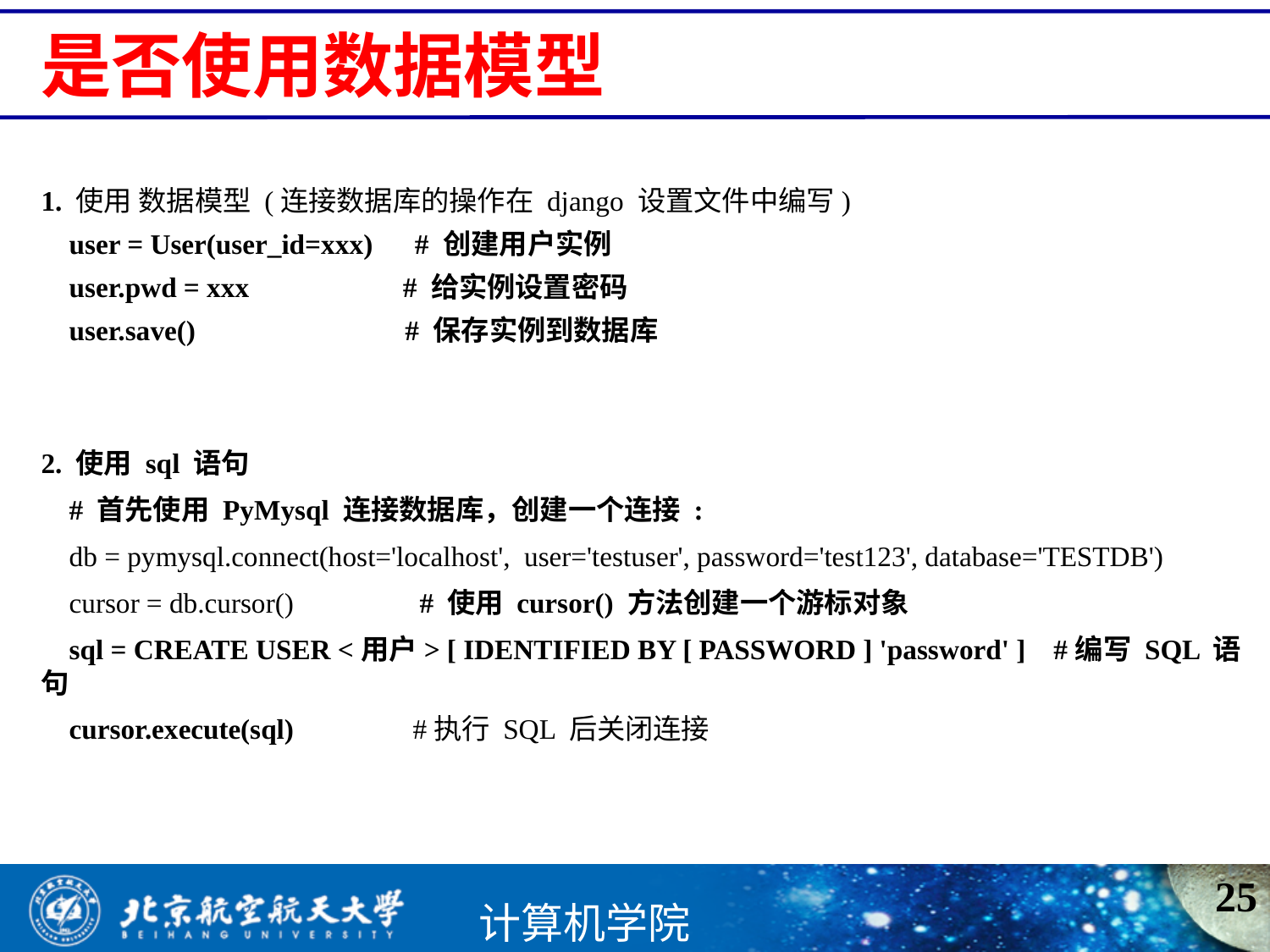

# 是否使用数据模型

1. 使用 数据模型 (连接数据库的操作在 django 设置文件中编写)
    user = User(user_id=xxx)      # 创建用户实例
    user.pwd = xxx                      # 给实例设置密码
    user.save()                              # 保存实例到数据库

2. 使用 sql 语句
    # 首先使用 PyMysql 连接数据库，创建一个连接 :
    db = pymysql.connect(host='localhost',  user='testuser', password='test123', database='TESTDB')
    cursor = db.cursor()                  # 使用 cursor() 方法创建一个游标对象
    sql = CREATE USER <用户> [ IDENTIFIED BY [ PASSWORD ] 'password' ]    #编写 SQL 语句
    cursor.execute(sql)                 #执行 SQL 后关闭连接